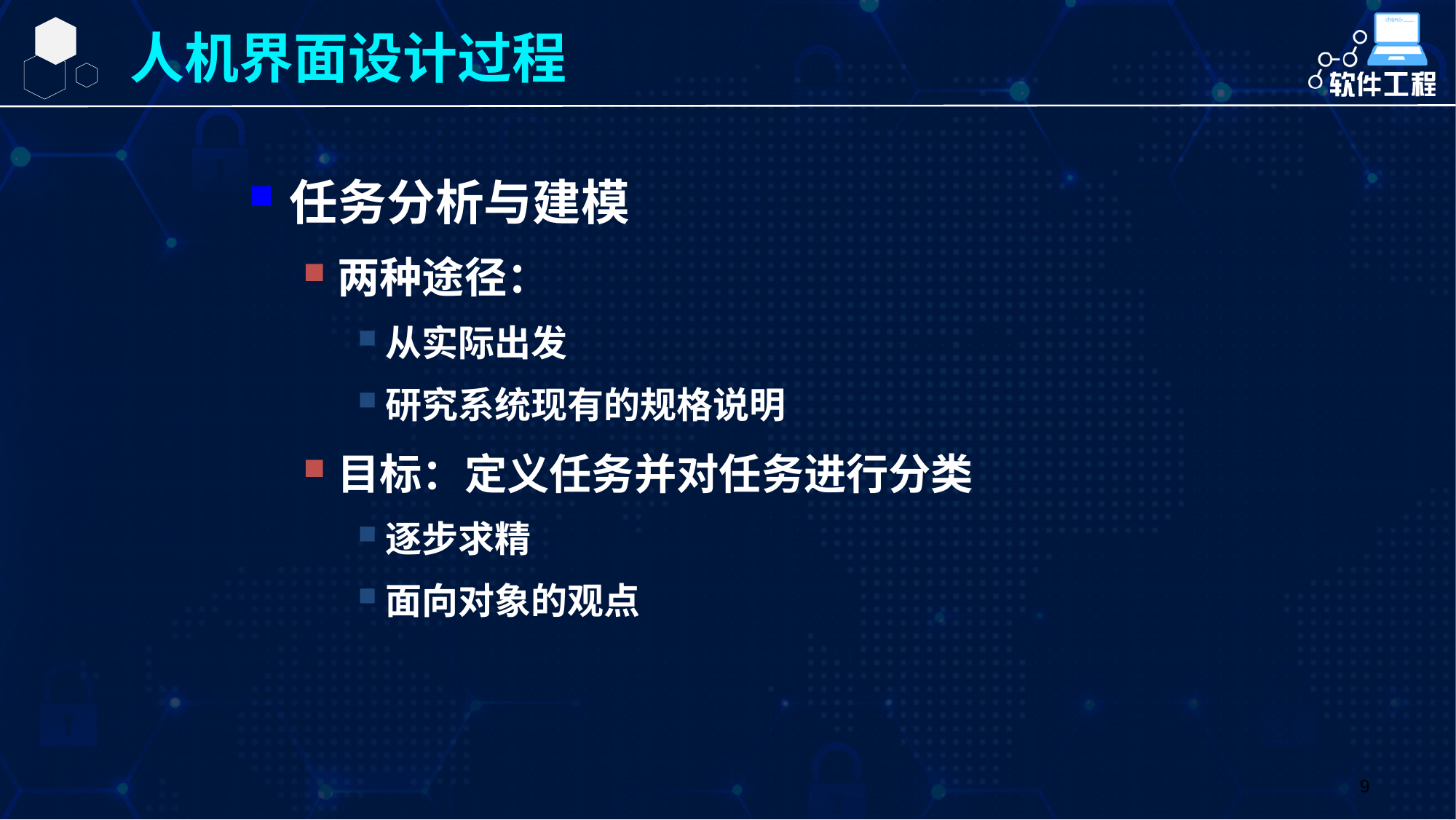

人机界面设计过程
任务分析与建模
两种途径：
从实际出发
研究系统现有的规格说明
目标：定义任务并对任务进行分类
逐步求精
面向对象的观点
9